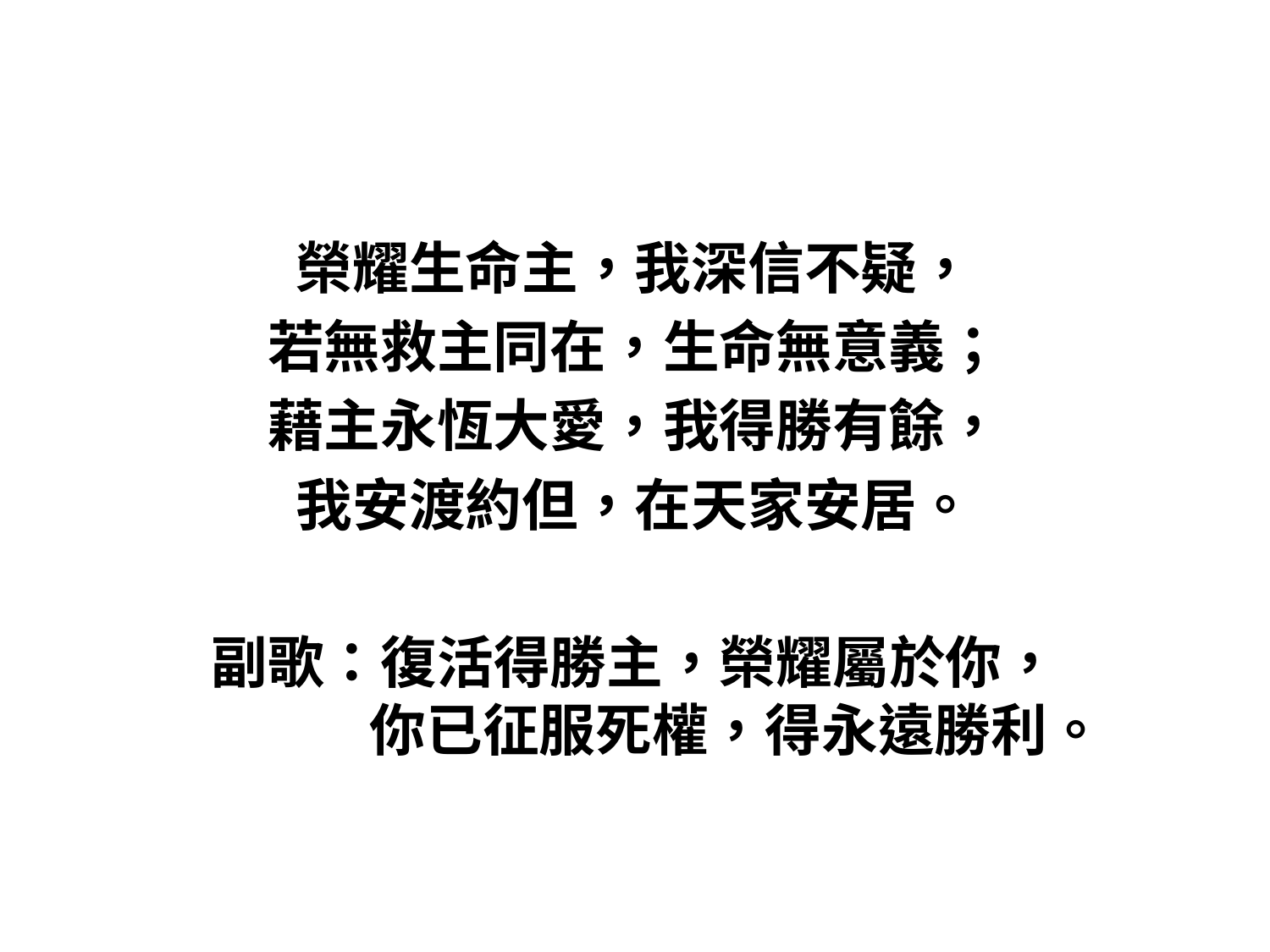

#
榮耀生命主，我深信不疑，
若無救主同在，生命無意義；
藉主永恆大愛，我得勝有餘，
我安渡約但，在天家安居。

副歌：復活得勝主，榮耀屬於你，
　　　你已征服死權，得永遠勝利。